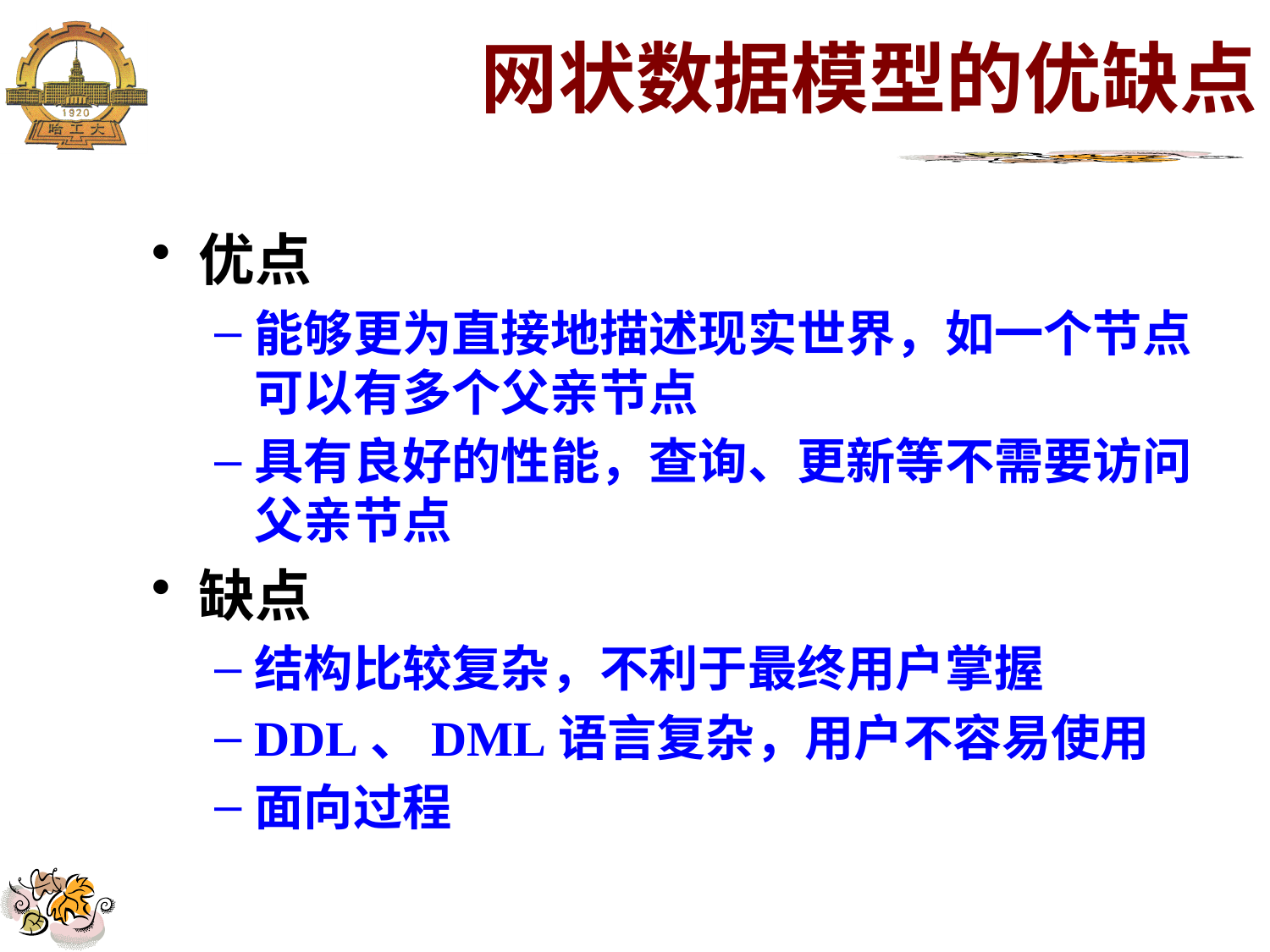

网状数据模型的优缺点
优点
能够更为直接地描述现实世界，如一个节点可以有多个父亲节点
具有良好的性能，查询、更新等不需要访问父亲节点
缺点
结构比较复杂，不利于最终用户掌握
DDL、DML语言复杂，用户不容易使用
面向过程